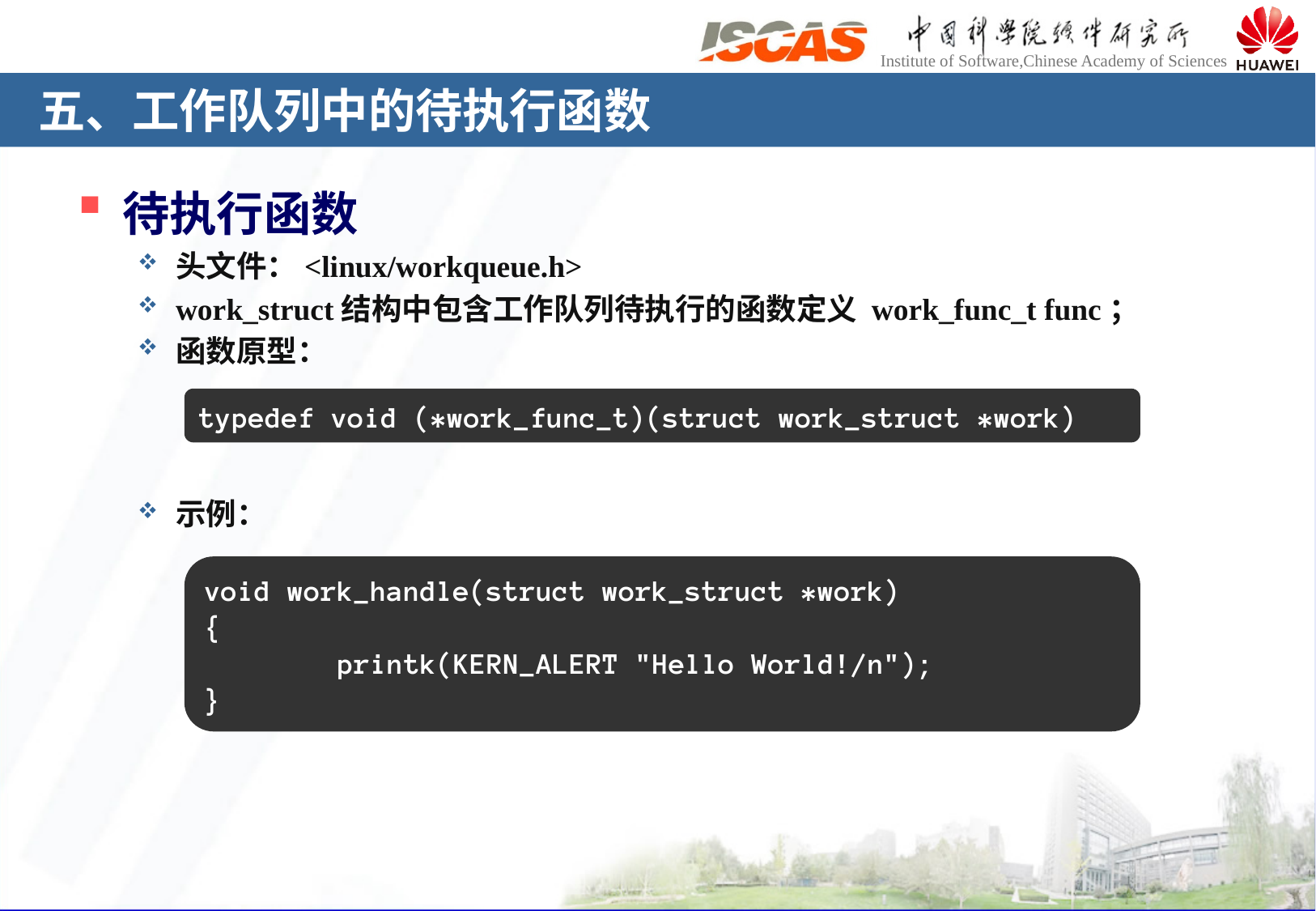

# 五、工作队列中的待执行函数
待执行函数
头文件：<linux/workqueue.h>
work_struct结构中包含工作队列待执行的函数定义 work_func_t func；
函数原型：

示例：

typedef void (*work_func_t)(struct work_struct *work)
void work_handle(struct work_struct *work)
{
        printk(KERN_ALERT "Hello World!/n");
}